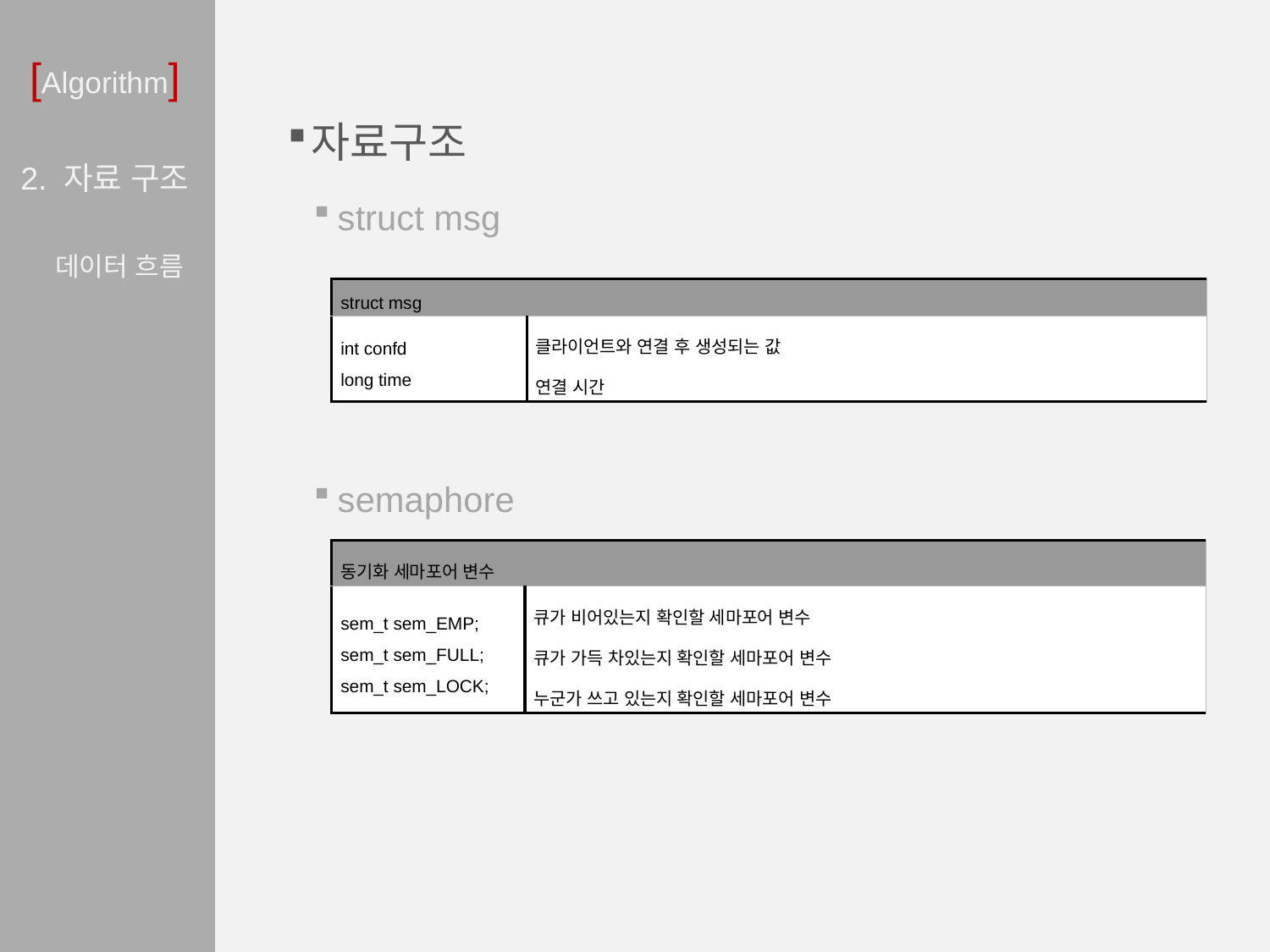

# [Algorithm]
자료구조
struct msg

semaphore

2. 자료 구조
   데이터 흐름

| struct msg |  |
| --- | --- |
| int confd long time | 클라이언트와 연결 후 생성되는 값 연결 시간 |
| 동기화 세마포어 변수 |  |
| --- | --- |
| sem\_t sem\_EMP; sem\_t sem\_FULL; sem\_t sem\_LOCK; | 큐가 비어있는지 확인할 세마포어 변수 큐가 가득 차있는지 확인할 세마포어 변수 누군가 쓰고 있는지 확인할 세마포어 변수 |

4